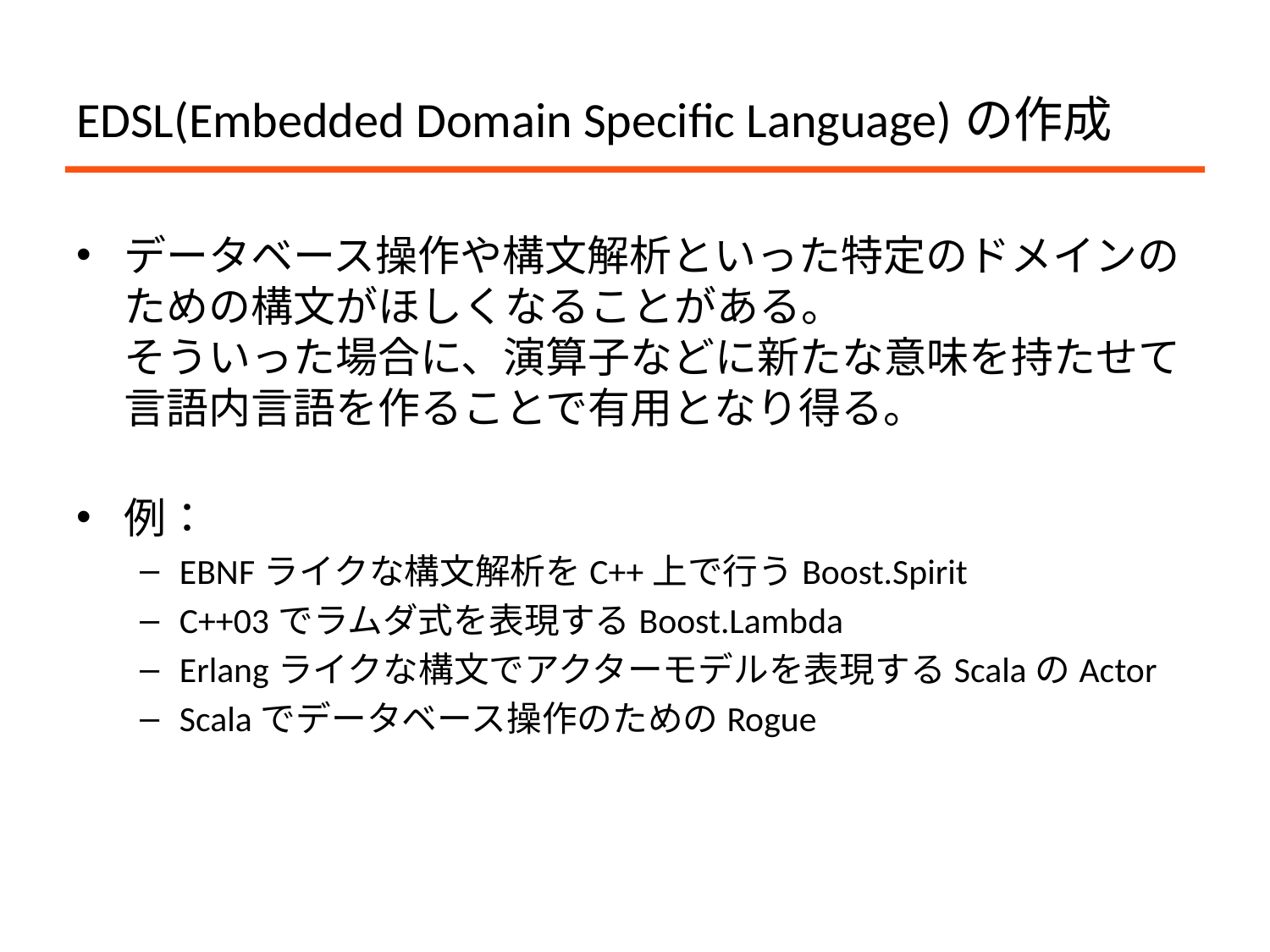

# EDSL(Embedded Domain Specific Language)の作成
データベース操作や構文解析といった特定のドメインのための構文がほしくなることがある。
そういった場合に、演算子などに新たな意味を持たせて言語内言語を作ることで有用となり得る。
例：
EBNFライクな構文解析をC++上で行うBoost.Spirit
C++03でラムダ式を表現するBoost.Lambda
Erlangライクな構文でアクターモデルを表現するScalaのActor
Scalaでデータベース操作のためのRogue